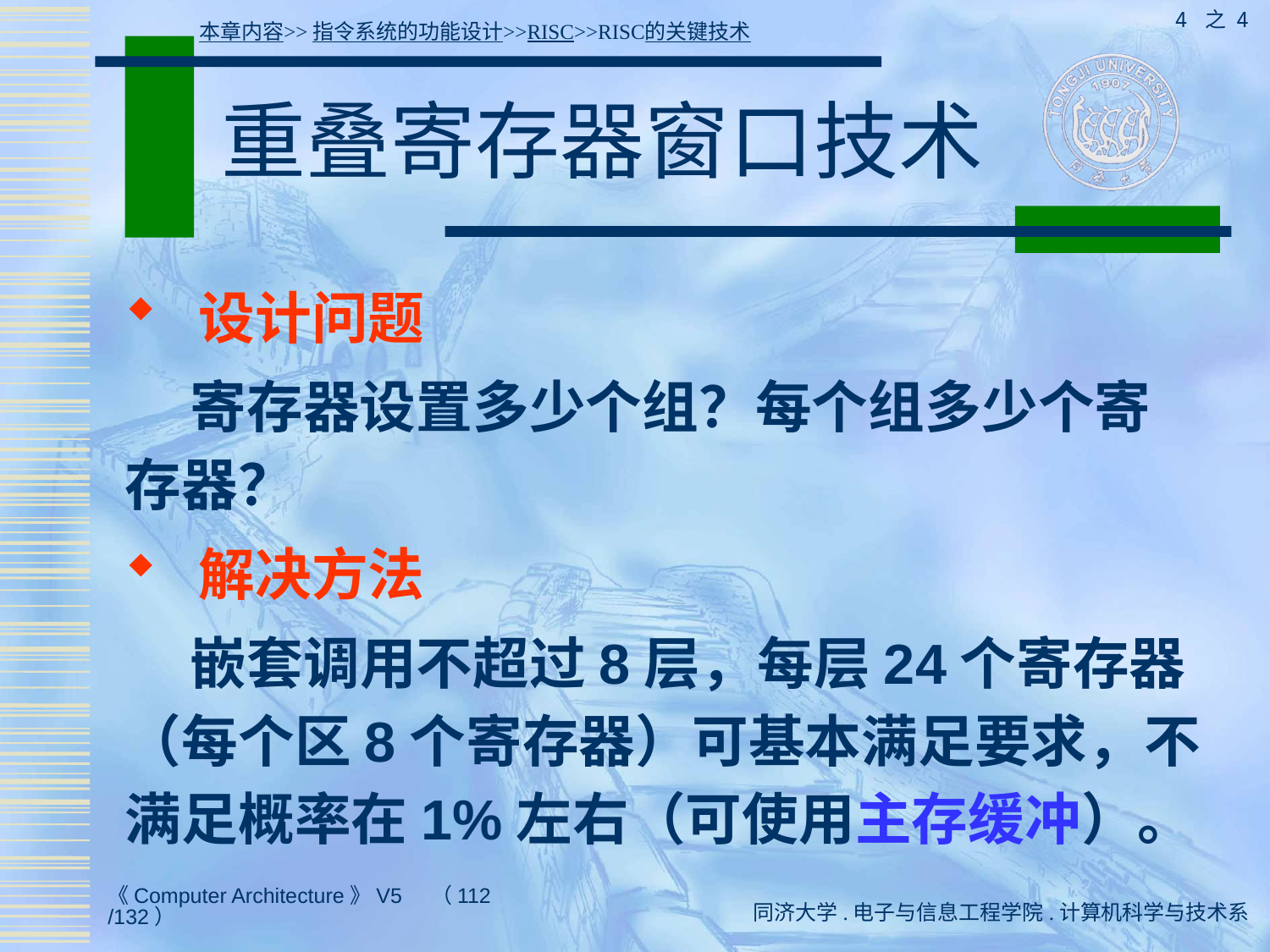

4 之 4
本章内容>>指令系统的功能设计>>RISC>>RISC的关键技术
# 重叠寄存器窗口技术
  设计问题
    寄存器设置多少个组？每个组多少个寄存器？
  解决方法
    嵌套调用不超过8层，每层24个寄存器（每个区8个寄存器）可基本满足要求，不满足概率在1%左右（可使用主存缓冲）。